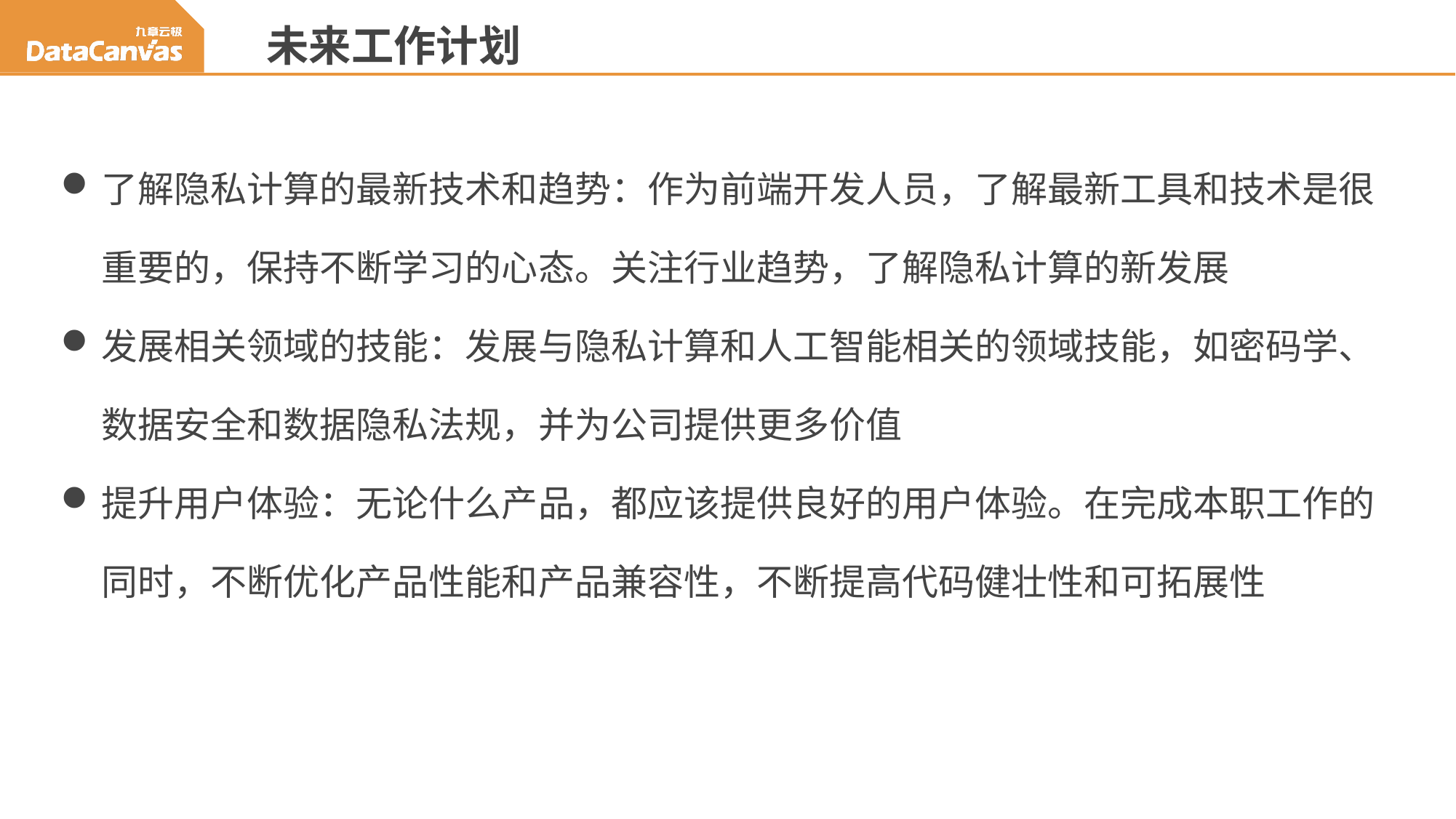

未来工作计划
了解隐私计算的最新技术和趋势：作为前端开发人员，了解最新工具和技术是很重要的，保持不断学习的心态。关注行业趋势，了解隐私计算的新发展
发展相关领域的技能：发展与隐私计算和人工智能相关的领域技能，如密码学、数据安全和数据隐私法规，并为公司提供更多价值
提升用户体验：无论什么产品，都应该提供良好的用户体验。在完成本职工作的同时，不断优化产品性能和产品兼容性，不断提高代码健壮性和可拓展性